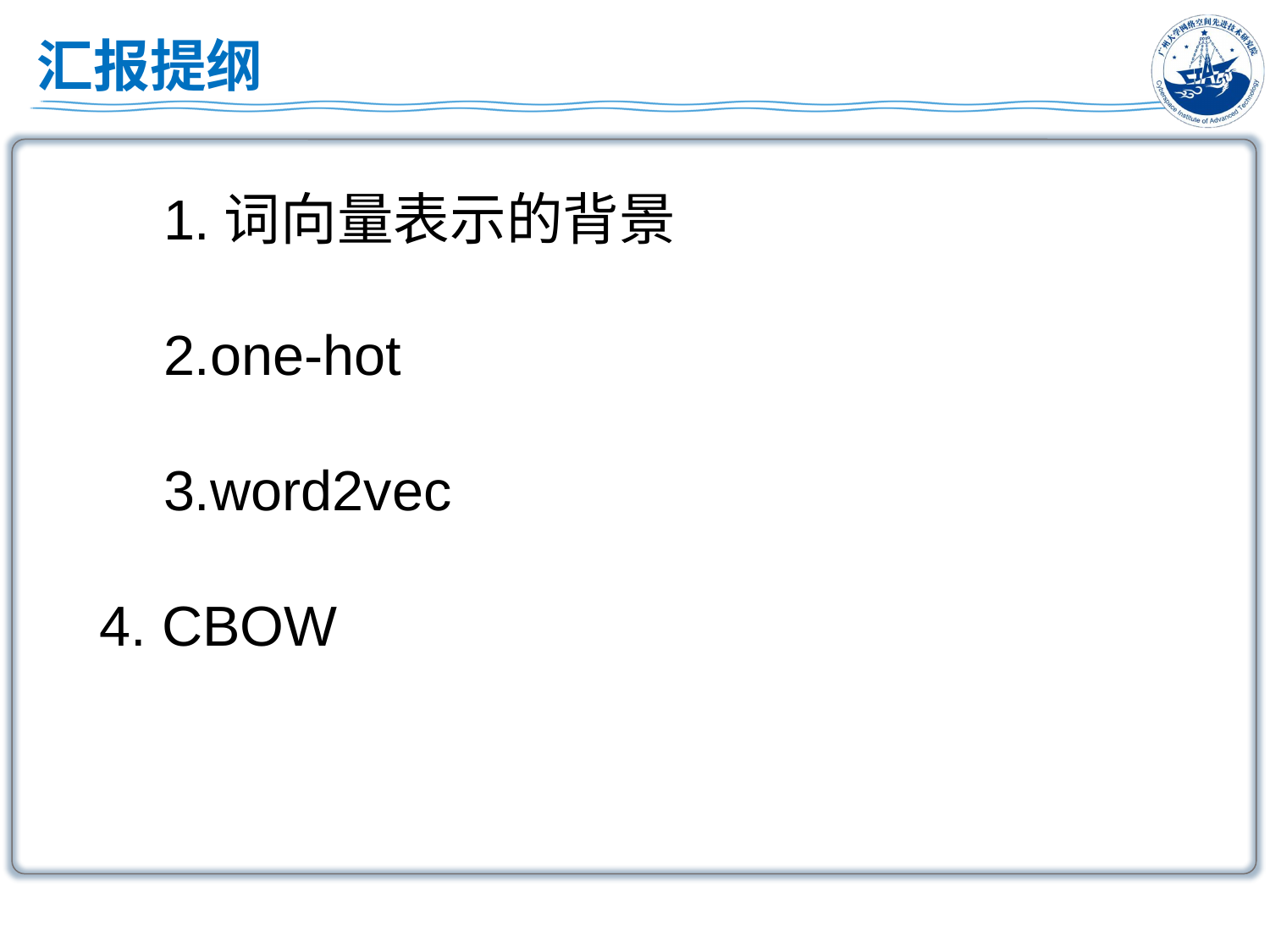

# 汇报提纲

	1.词向量表示的背景

	2.one-hot

	3.word2vec

    4. CBOW